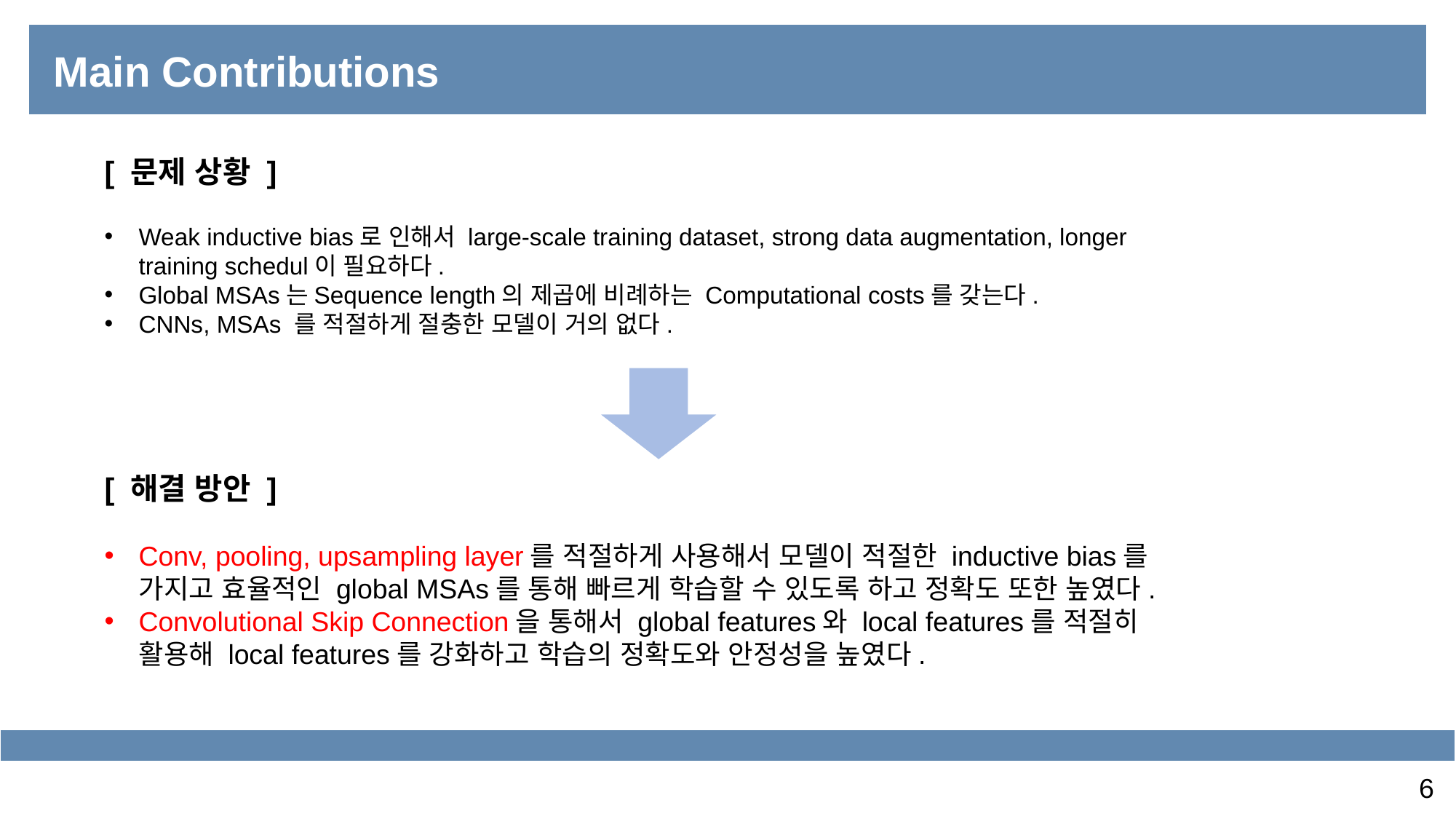

Main Contributions
[ 문제 상황 ]

Weak inductive bias로 인해서 large-scale training dataset, strong data augmentation, longer training schedul이 필요하다.
Global MSAs는Sequence length의 제곱에 비례하는 Computational costs를 갖는다.
CNNs, MSAs 를 적절하게 절충한 모델이 거의 없다.

[ 해결 방안 ]

Conv, pooling, upsampling layer를 적절하게 사용해서 모델이 적절한 inductive bias를 가지고 효율적인 global MSAs를 통해 빠르게 학습할 수 있도록 하고 정확도 또한 높였다.
Convolutional Skip Connection을 통해서 global features와 local features를 적절히 활용해 local features를 강화하고 학습의 정확도와 안정성을 높였다.

6